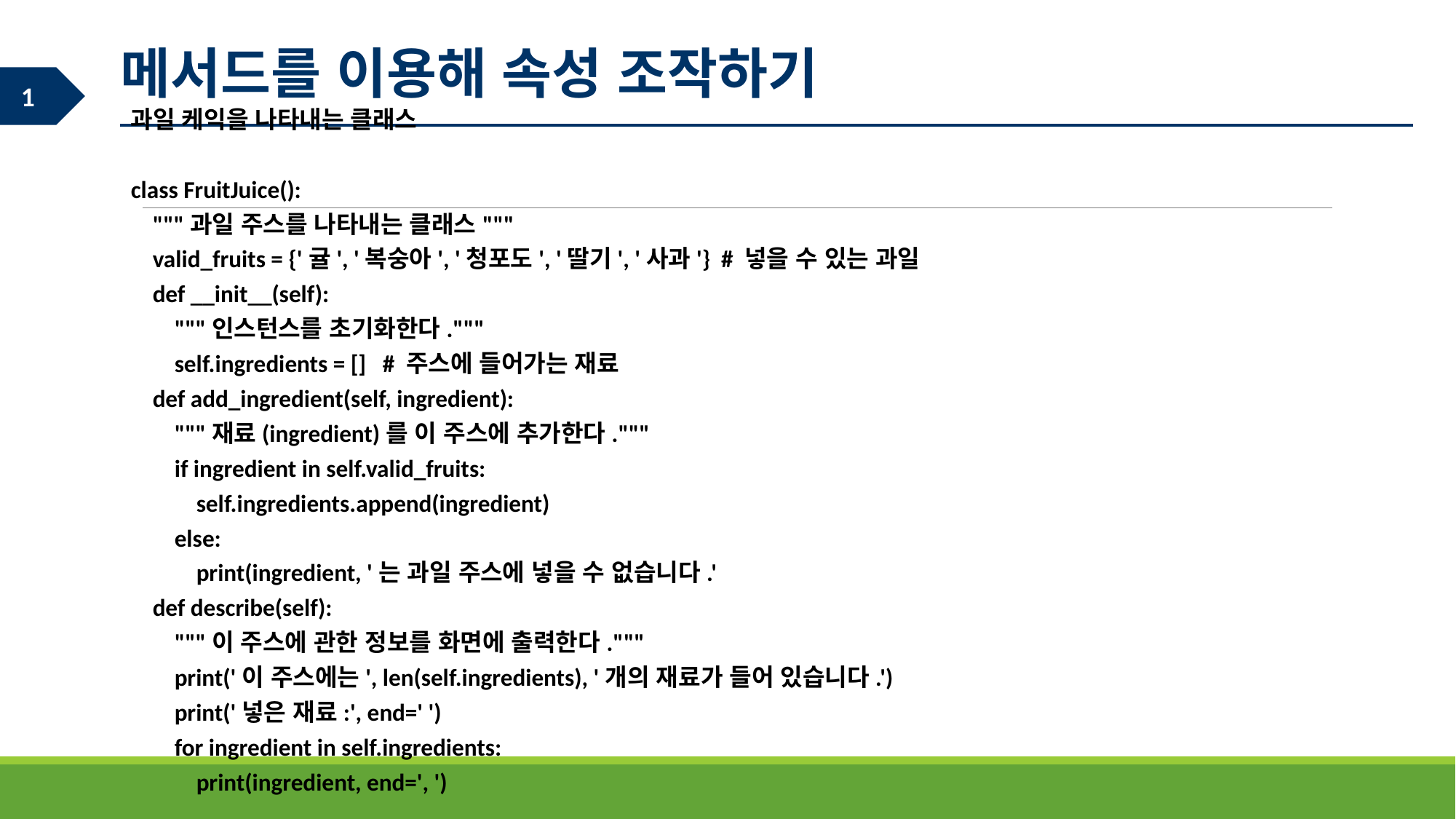

메서드를 이용해 속성 조작하기
과일 케익을 나타내는 클래스

class FruitJuice():
    """과일 주스를 나타내는 클래스"""
    valid_fruits = {'귤', '복숭아', '청포도', '딸기', '사과'}  # 넣을 수 있는 과일
    def __init__(self):
        """인스턴스를 초기화한다."""
        self.ingredients = []   # 주스에 들어가는 재료
    def add_ingredient(self, ingredient):
        """재료(ingredient)를 이 주스에 추가한다."""
        if ingredient in self.valid_fruits:
            self.ingredients.append(ingredient)
        else:
            print(ingredient, '는 과일 주스에 넣을 수 없습니다.'
    def describe(self):
        """이 주스에 관한 정보를 화면에 출력한다."""
        print('이 주스에는', len(self.ingredients), '개의 재료가 들어 있습니다.')
        print('넣은 재료:', end=' ')
        for ingredient in self.ingredients:
            print(ingredient, end=', ')